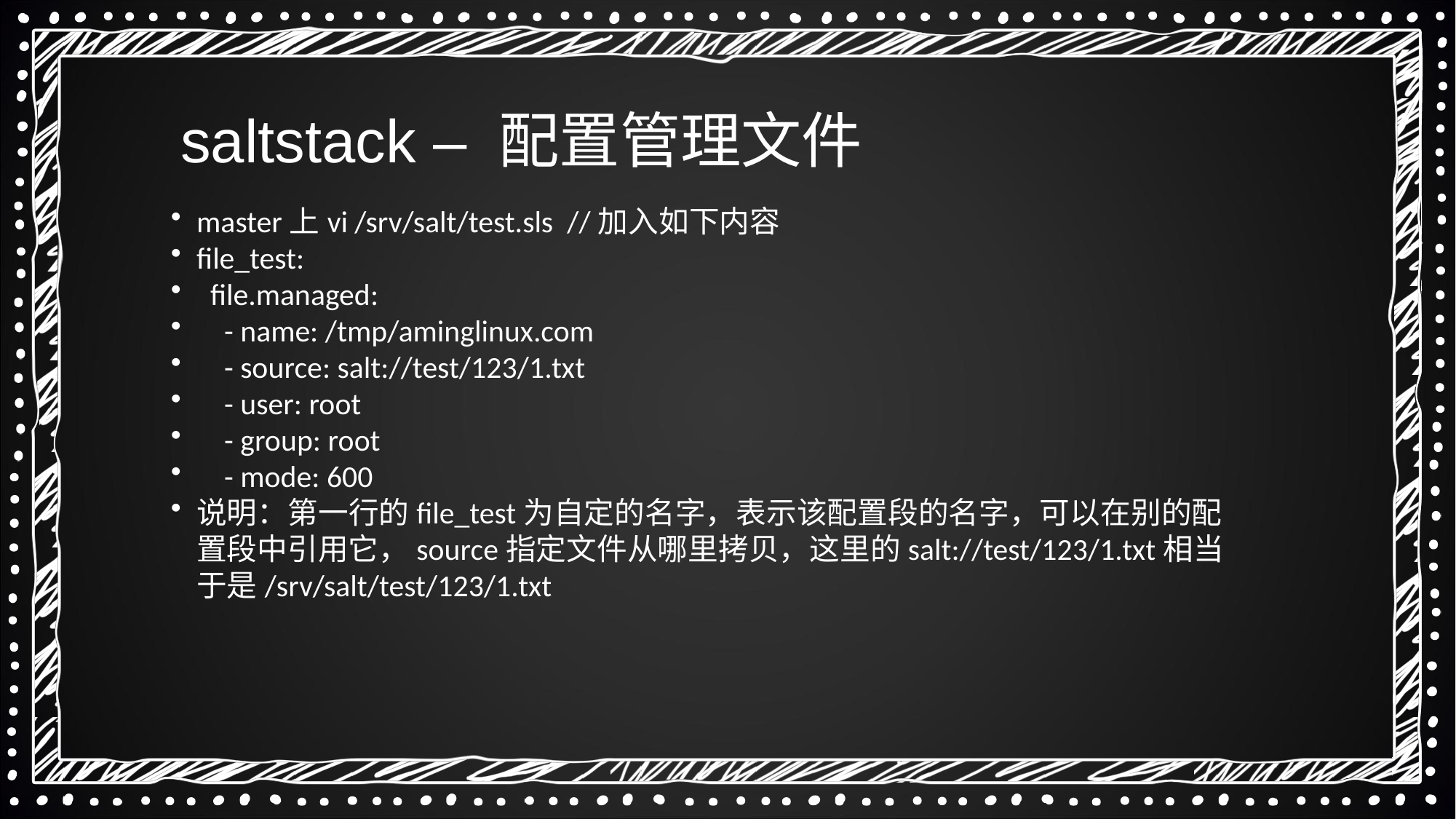

saltstack – 配置管理文件
master上vi /srv/salt/test.sls  //加入如下内容
file_test:
  file.managed:
    - name: /tmp/aminglinux.com
    - source: salt://test/123/1.txt
    - user: root
    - group: root
    - mode: 600
说明：第一行的file_test为自定的名字，表示该配置段的名字，可以在别的配置段中引用它，source指定文件从哪里拷贝，这里的salt://test/123/1.txt相当于是/srv/salt/test/123/1.txt